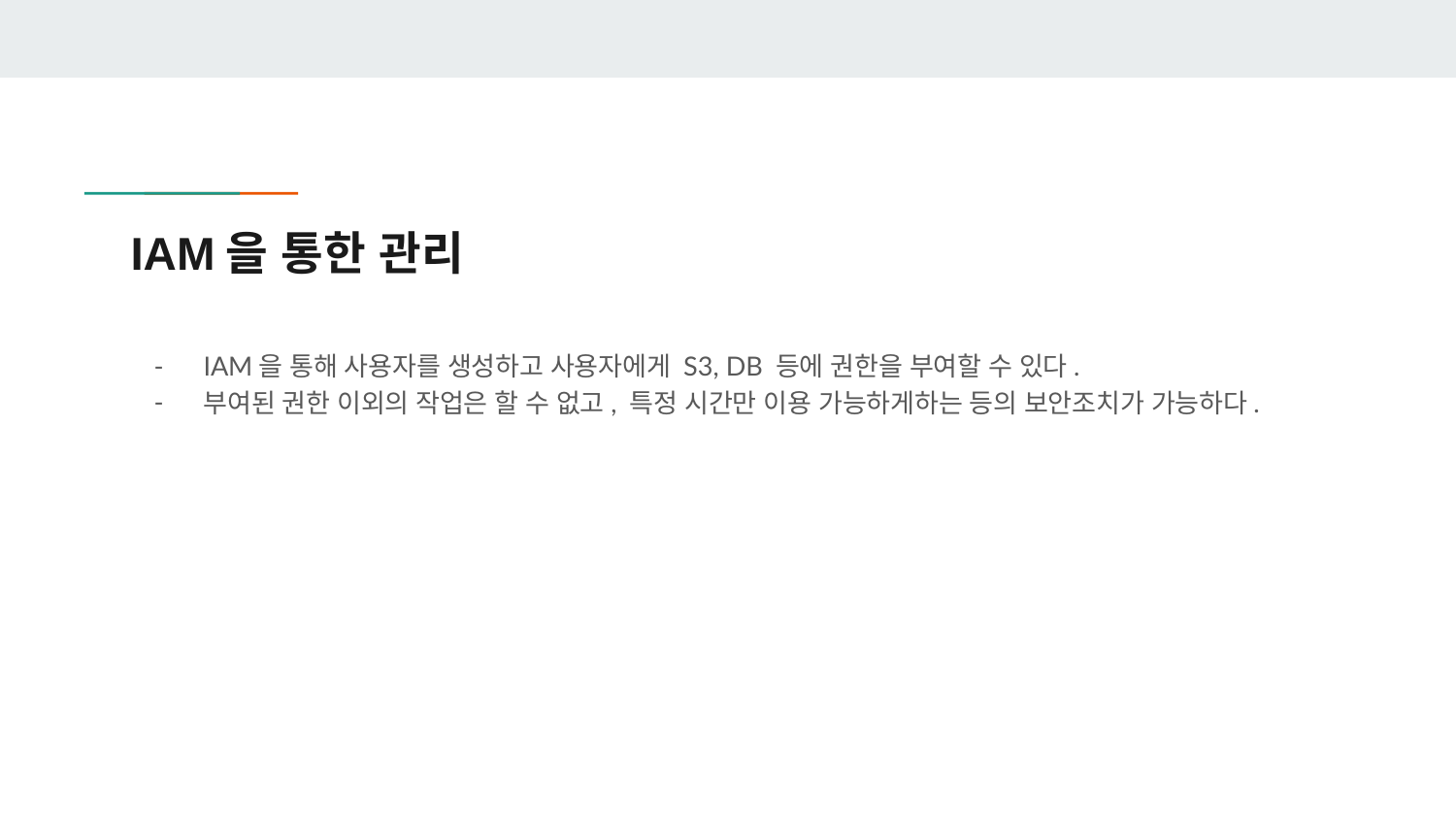

# IAM을 통한 관리
IAM을 통해 사용자를 생성하고 사용자에게 S3, DB 등에 권한을 부여할 수 있다.
부여된 권한 이외의 작업은 할 수 없고, 특정 시간만 이용 가능하게하는 등의 보안조치가 가능하다.